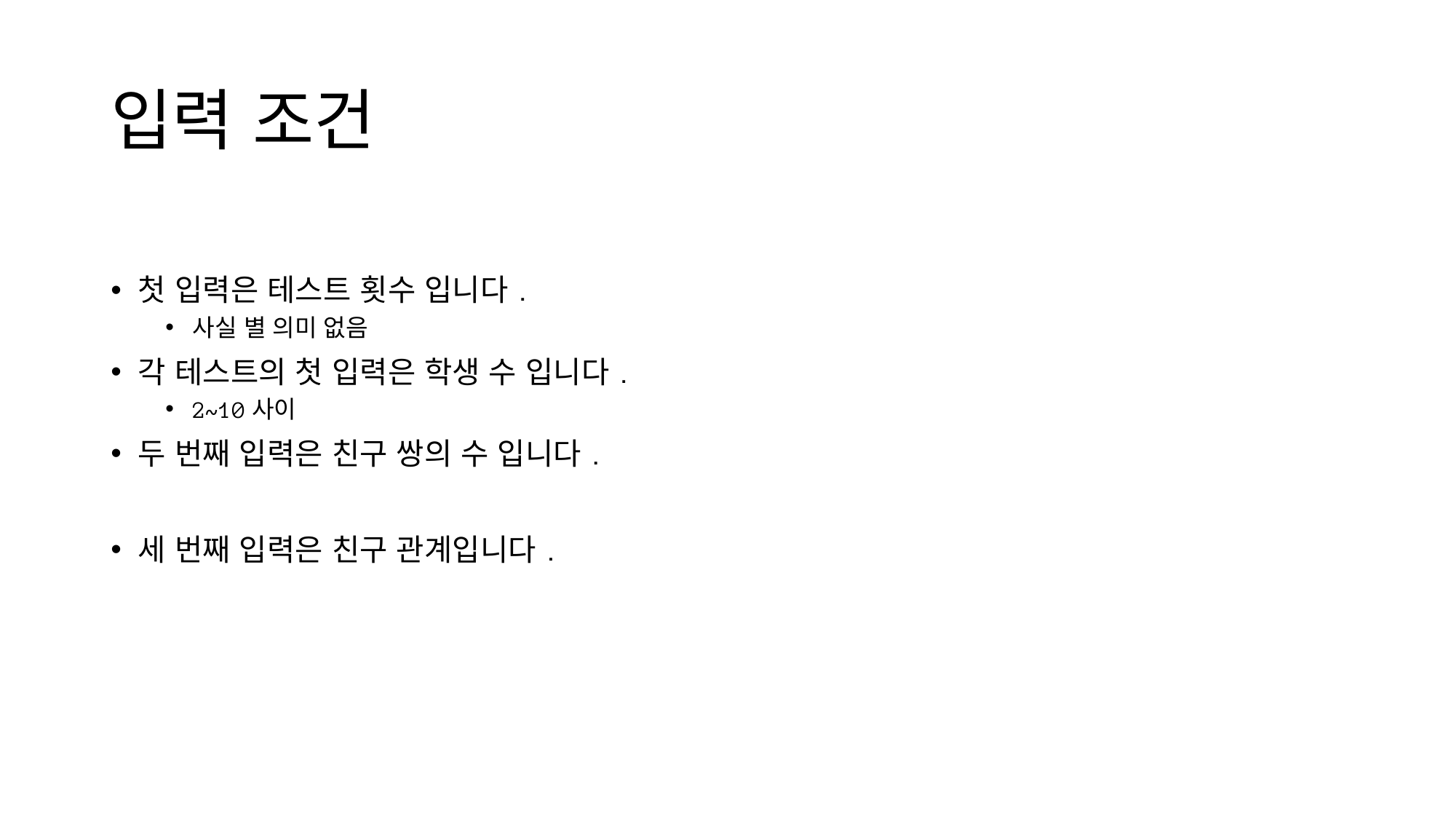

# 입력 조건

첫 입력은 테스트 횟수 입니다.
사실 별 의미 없음
각 테스트의 첫 입력은 학생 수 입니다.
2~10사이
두 번째 입력은 친구 쌍의 수 입니다.

세 번째 입력은 친구 관계입니다.